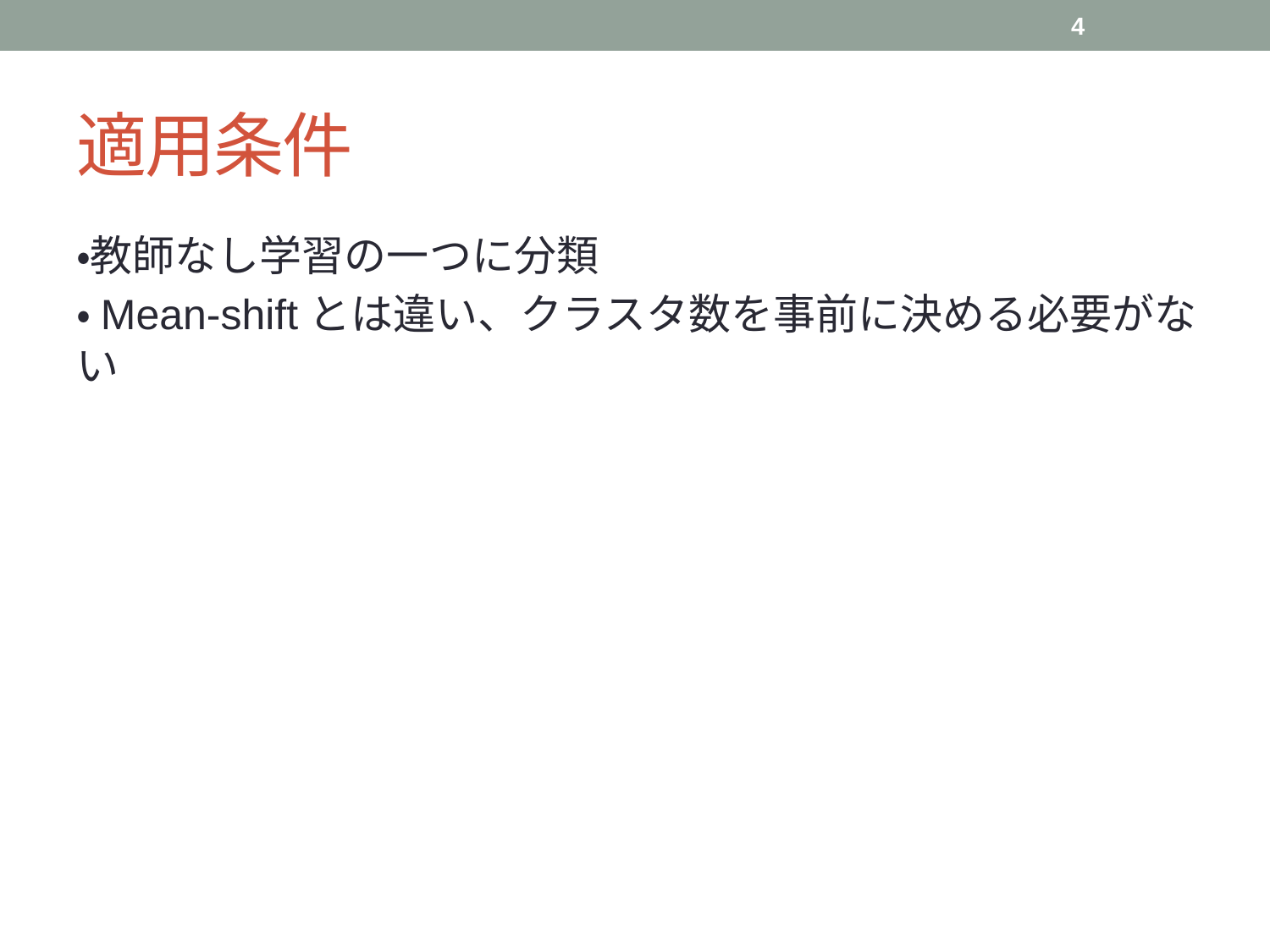

4
# 適用条件
・教師なし学習の一つに分類
・Mean-shiftとは違い、クラスタ数を事前に決める必要がない